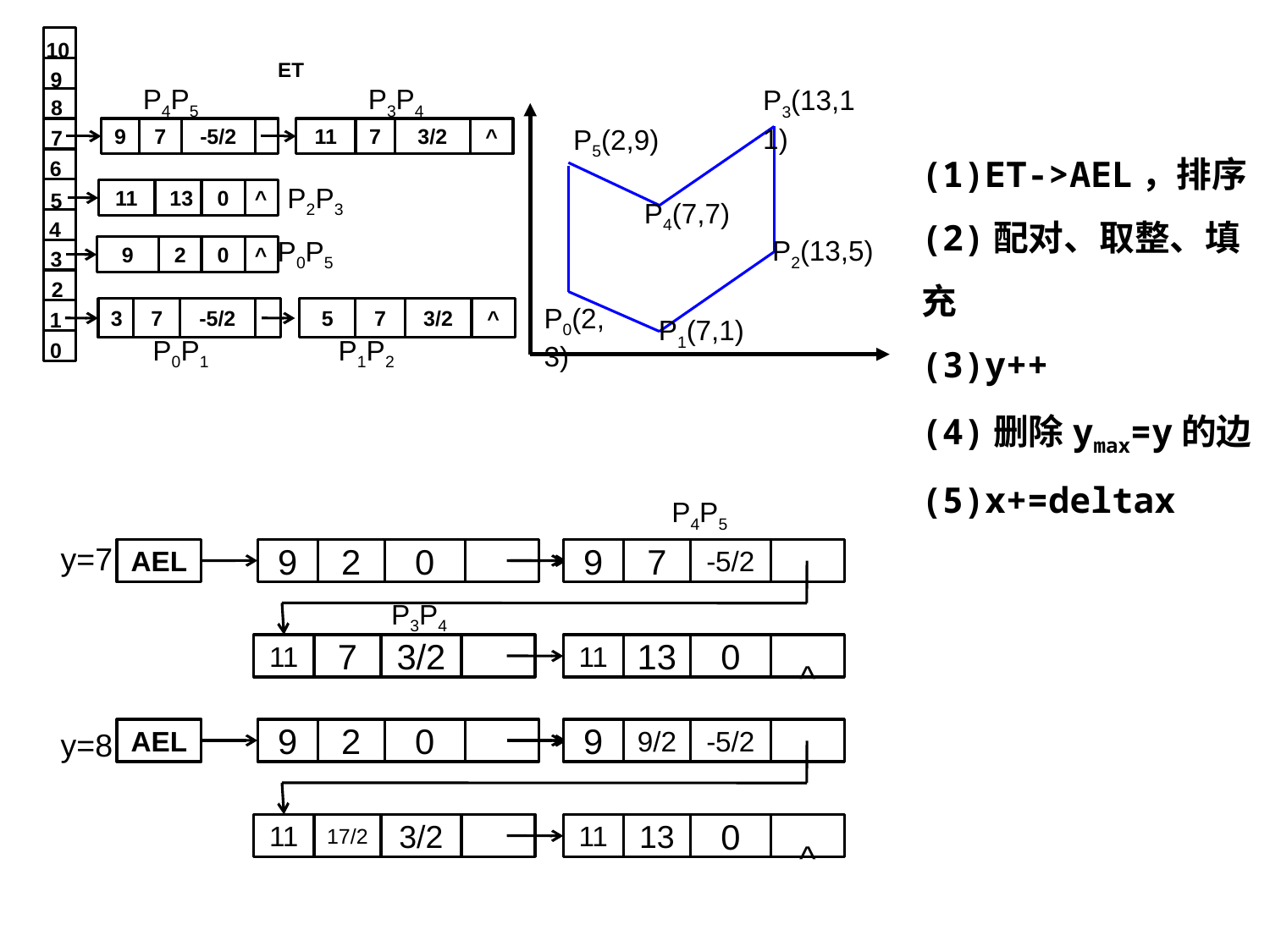

ET

10

9
8

7

6

5

4
3

2
1

0

P4P5
P3P4
^
11
7
3/2
9
7
-5/2

P2P3
11
13
0
^
P0P5
9
2
0
^
3
7

-5/2
5
7
3/2
^
P0P1
P1P2
P3(13,11)
P5(2,9)
P4(7,7)
P2(13,5)
P0(2,3)
P1(7,1)
(1)ET->AEL，排序
(2)配对、取整、填充
(3)y++
(4)删除ymax=y的边
(5)x+=deltax
P4P5
y=7
9
2
0

9
7
-5/2

AEL
11
7
3/2

11
13
0

^
P3P4
y=8
AEL
9
2
0

9
9/2
-5/2

11
17/2
3/2

11
13
0

^